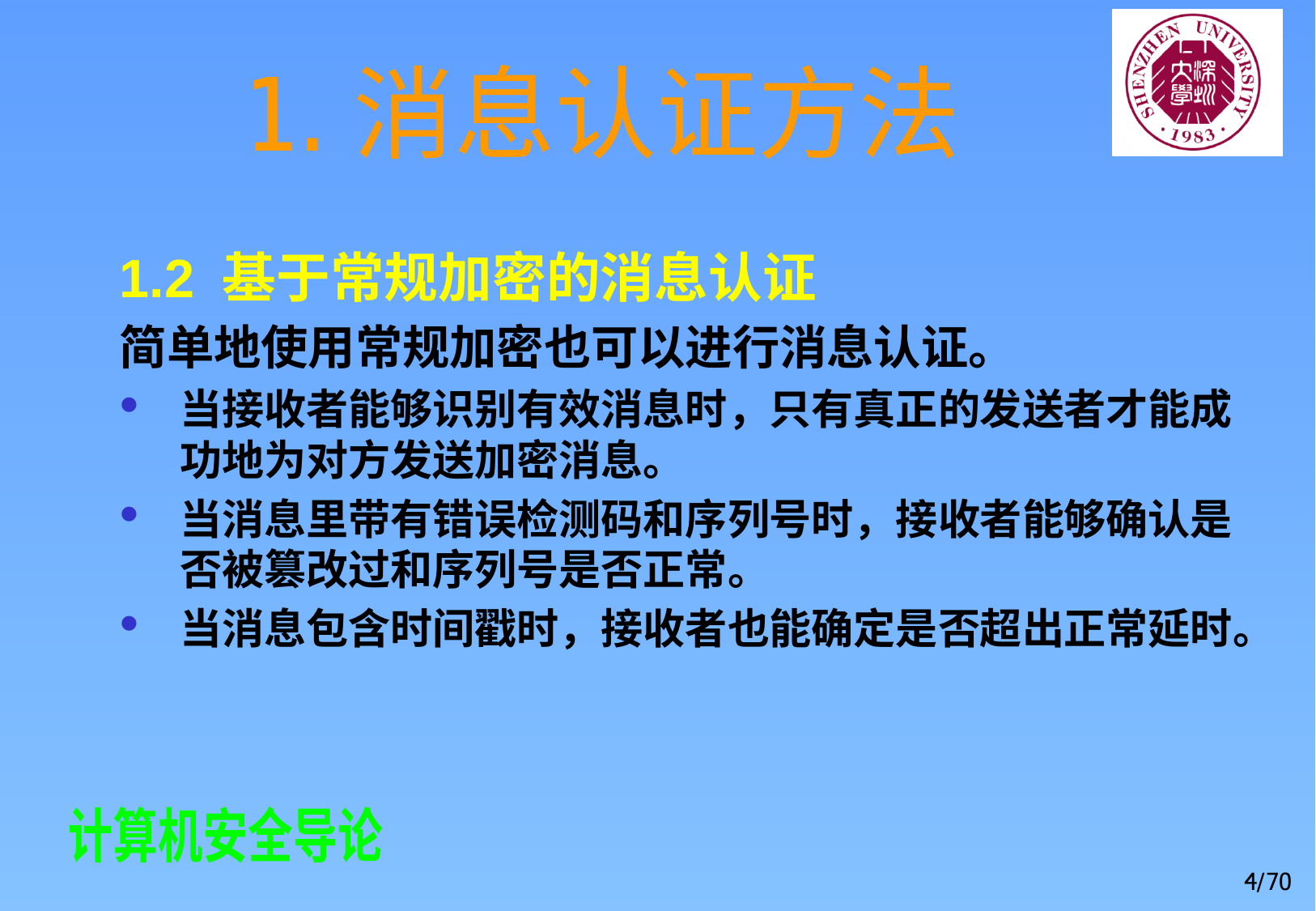

# 1.消息认证方法
1.2 基于常规加密的消息认证
简单地使用常规加密也可以进行消息认证。
当接收者能够识别有效消息时，只有真正的发送者才能成功地为对方发送加密消息。
当消息里带有错误检测码和序列号时，接收者能够确认是否被篡改过和序列号是否正常。
当消息包含时间戳时，接收者也能确定是否超出正常延时。

4/70